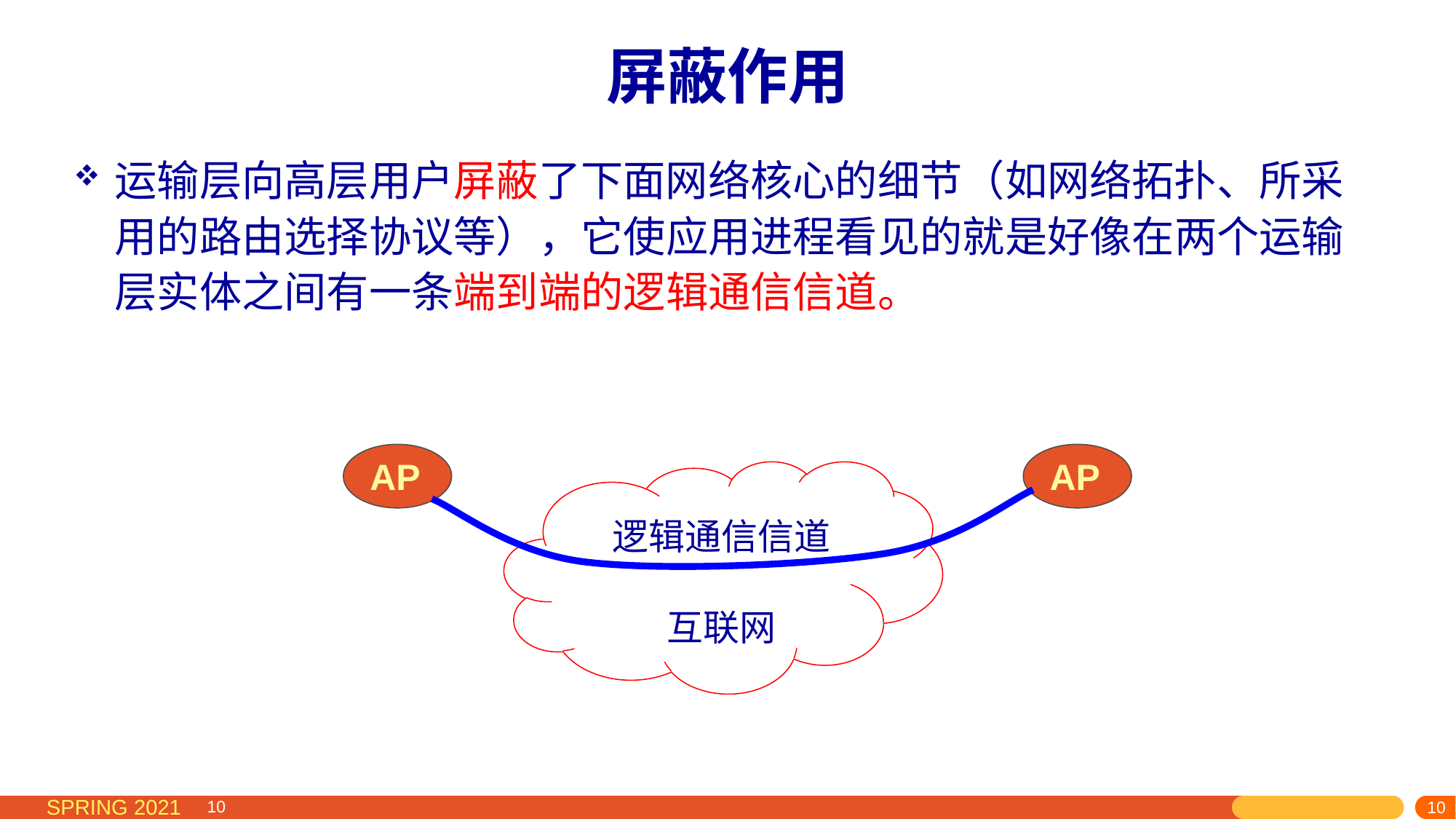

# 屏蔽作用
运输层向高层用户屏蔽了下面网络核心的细节（如网络拓扑、所采用的路由选择协议等），它使应用进程看见的就是好像在两个运输层实体之间有一条端到端的逻辑通信信道。
AP
AP

逻辑通信信道
互联网